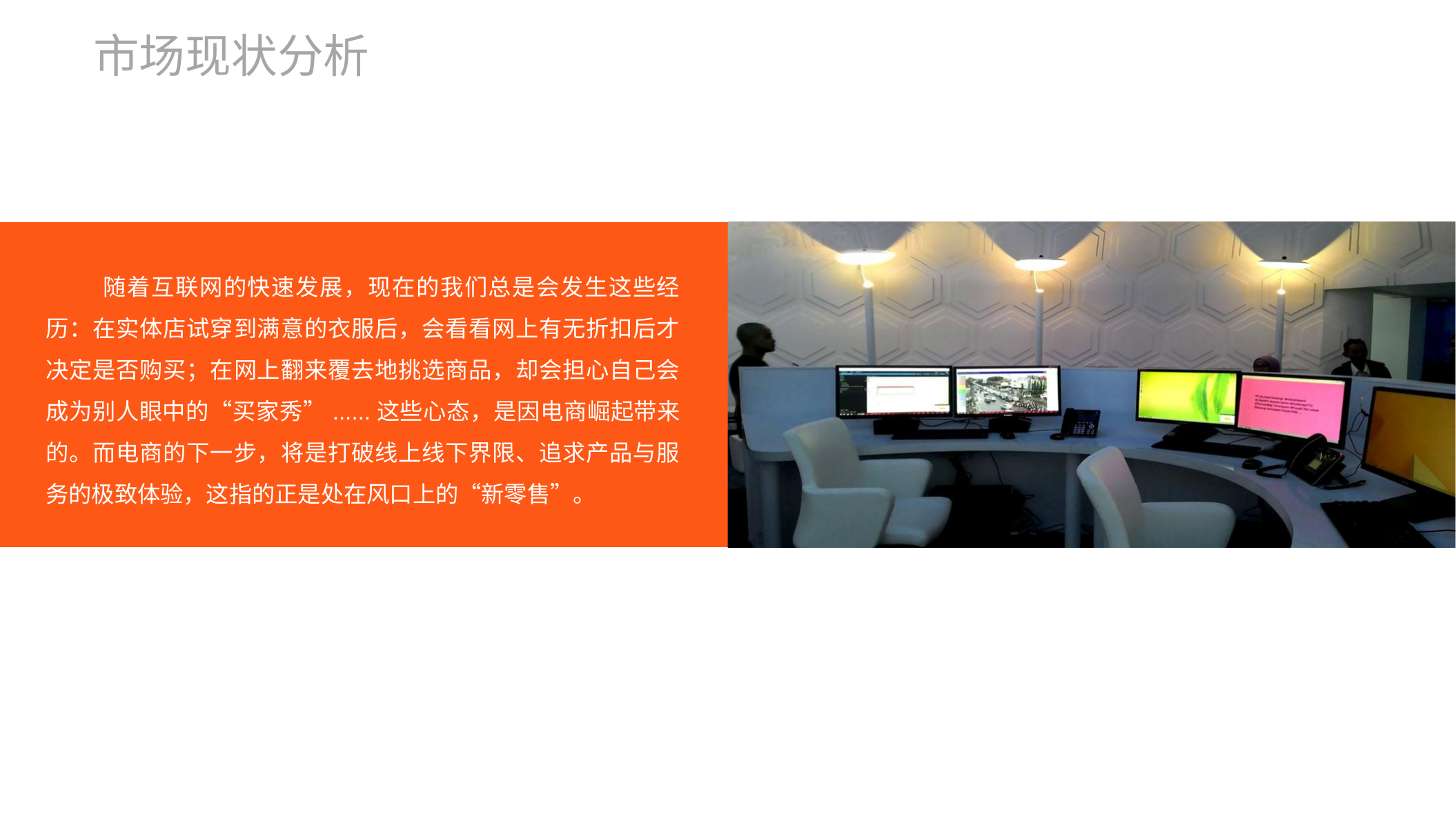

市场现状分析

        随着互联网的快速发展，现在的我们总是会发生这些经历：在实体店试穿到满意的衣服后，会看看网上有无折扣后才决定是否购买；在网上翻来覆去地挑选商品，却会担心自己会成为别人眼中的“买家秀”......这些心态，是因电商崛起带来的。而电商的下一步，将是打破线上线下界限、追求产品与服务的极致体验，这指的正是处在风口上的“新零售”。